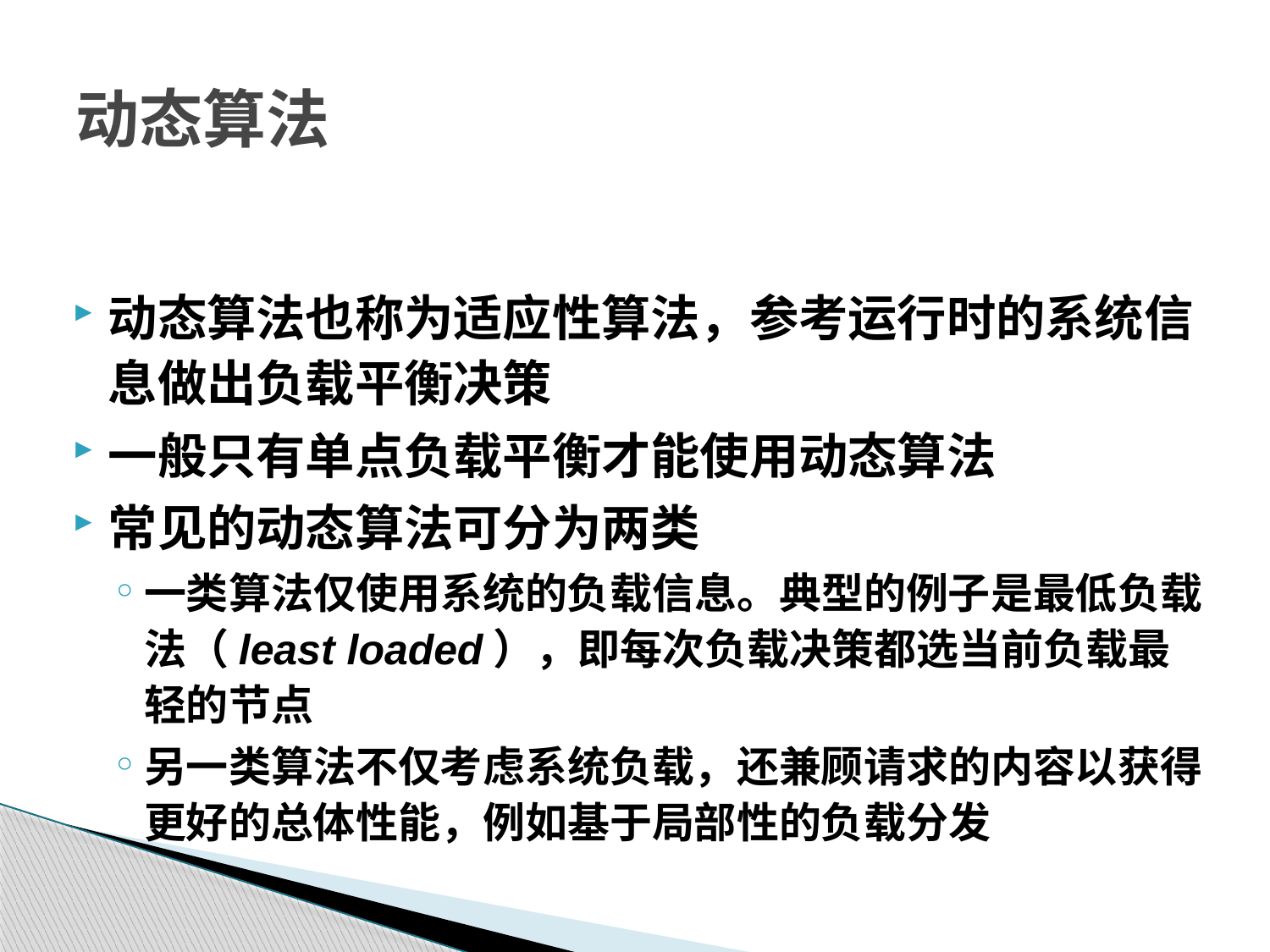

# 动态算法
动态算法也称为适应性算法，参考运行时的系统信息做出负载平衡决策
一般只有单点负载平衡才能使用动态算法
常见的动态算法可分为两类
一类算法仅使用系统的负载信息。典型的例子是最低负载法（least loaded），即每次负载决策都选当前负载最轻的节点
另一类算法不仅考虑系统负载，还兼顾请求的内容以获得更好的总体性能，例如基于局部性的负载分发